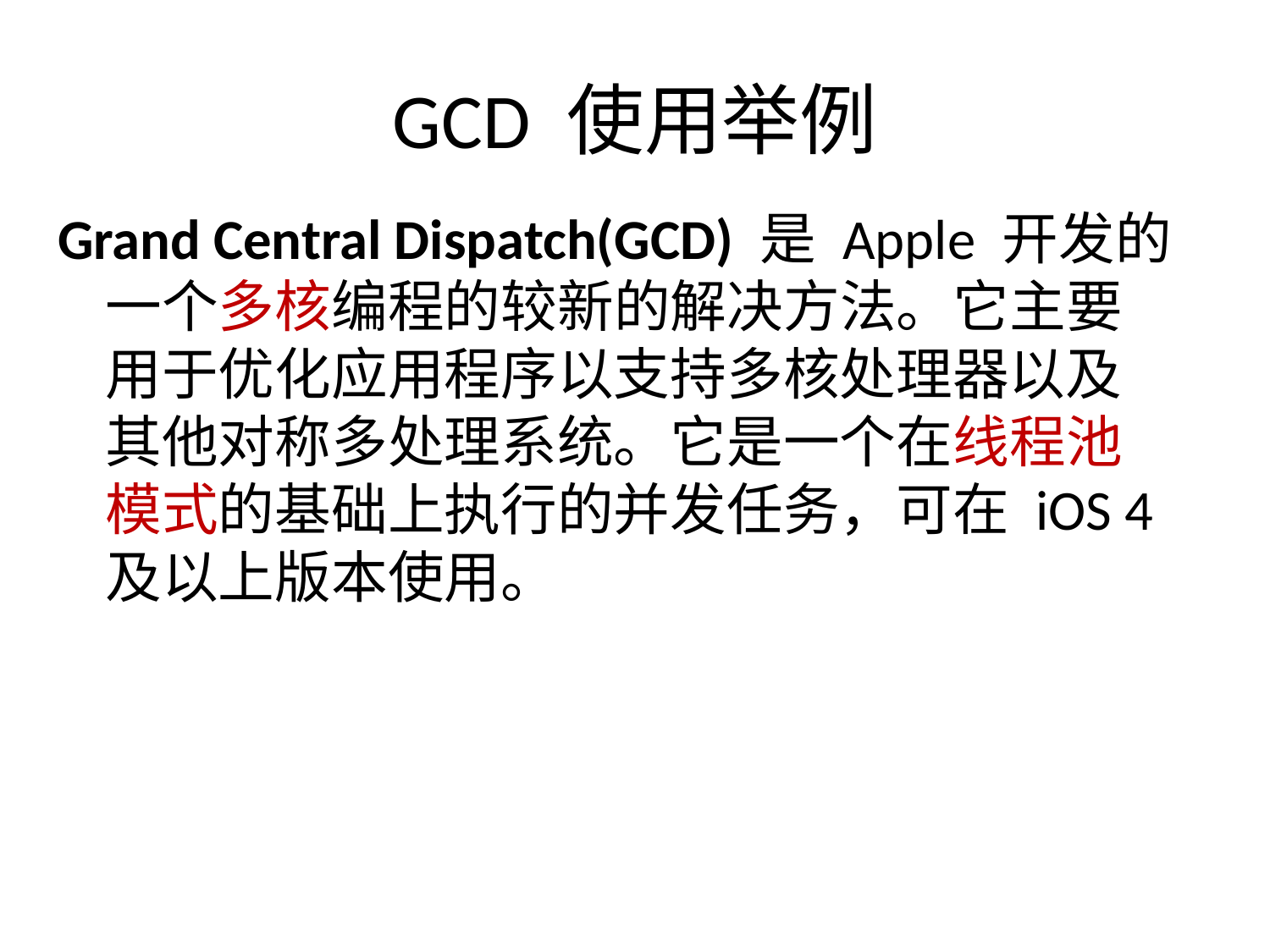

# GCD 使用举例
Grand Central Dispatch(GCD) 是 Apple 开发的一个多核编程的较新的解决方法。它主要用于优化应用程序以支持多核处理器以及其他对称多处理系统。它是一个在线程池模式的基础上执行的并发任务，可在 iOS 4 及以上版本使用。